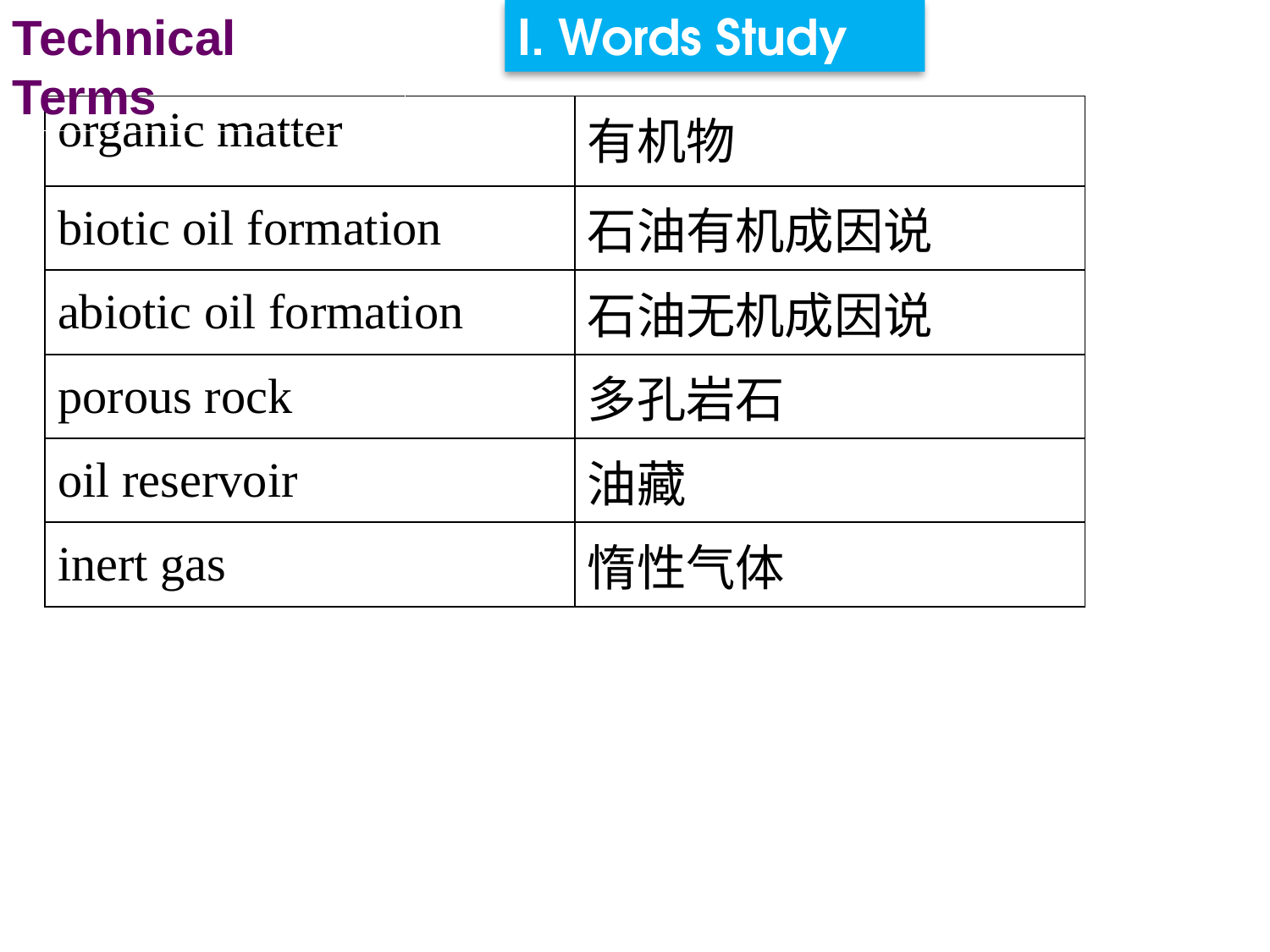

Technical Terms
I. Words Study
| organic matter | 有机物 |
| --- | --- |
| biotic oil formation | 石油有机成因说 |
| abiotic oil formation | 石油无机成因说 |
| porous rock | 多孔岩石 |
| oil reservoir | 油藏 |
| inert gas | 惰性气体 |